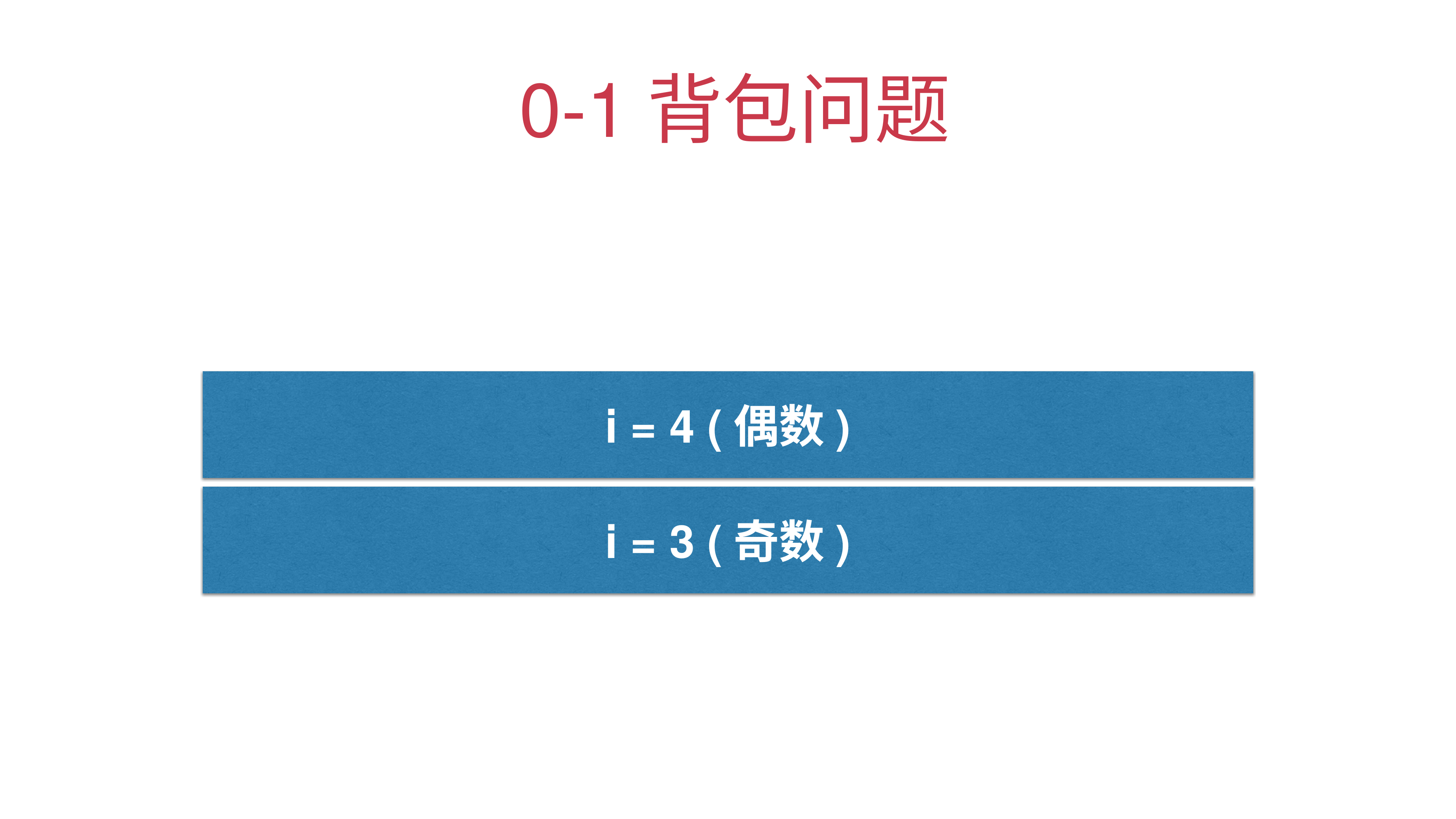

# 0-1背包问题
i = 4 (偶数)
i = 3 (奇数)